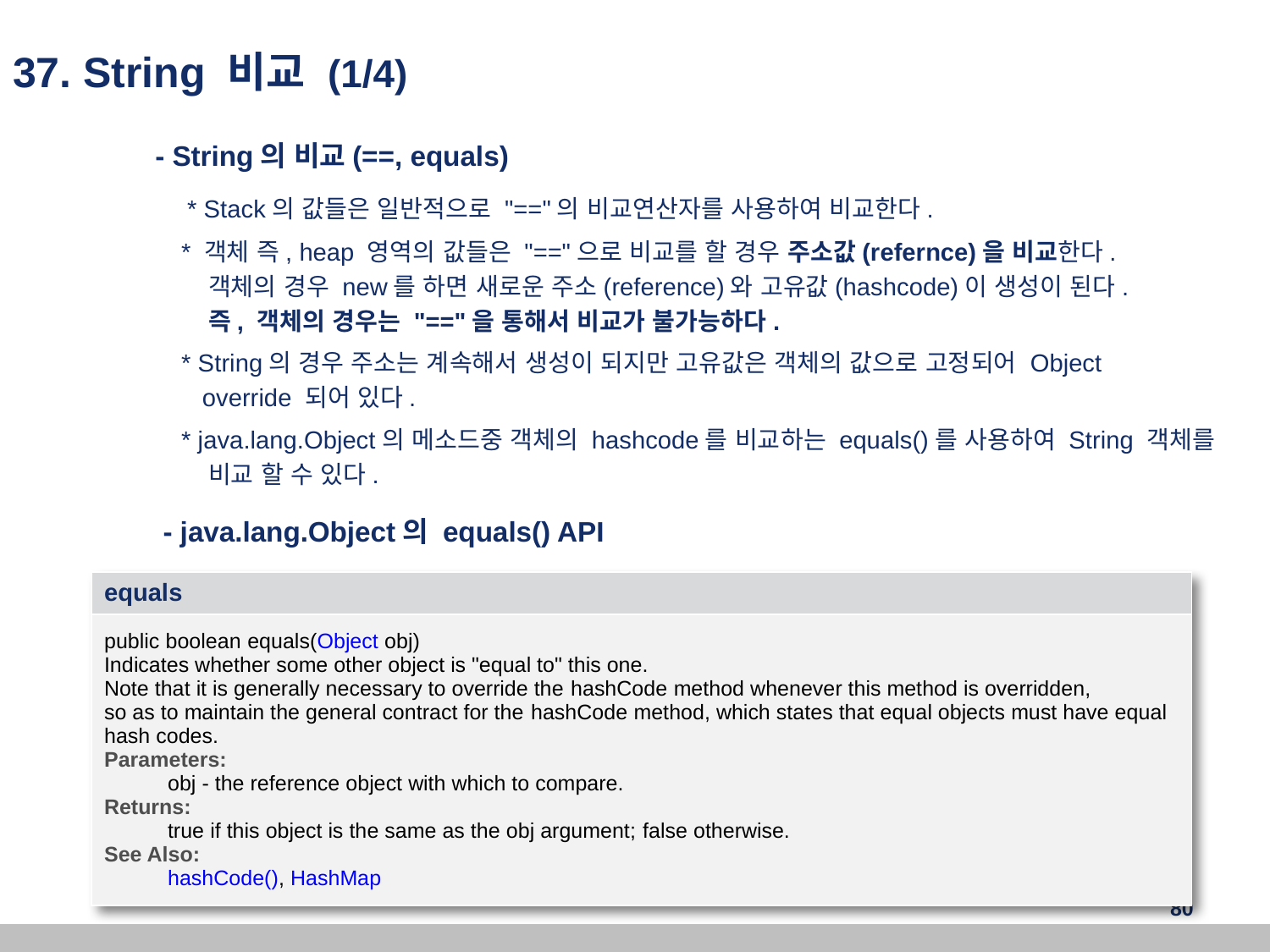

37. String 비교 (1/4)
  - String의 비교(==, equals)

	* Stack의 값들은 일반적으로 "=="의 비교연산자를 사용하여 비교한다.

      * 객체 즉, heap 영역의 값들은 "=="으로 비교를 할 경우 주소값(refernce)을 비교한다.
         객체의 경우 new를 하면 새로운 주소(reference)와 고유값(hashcode)이 생성이 된다.
         즉, 객체의 경우는 "=="을 통해서 비교가 불가능하다.

      * String의 경우 주소는 계속해서 생성이 되지만 고유값은 객체의 값으로 고정되어 Object
         override 되어 있다.

      * java.lang.Object의 메소드중 객체의 hashcode를 비교하는 equals()를 사용하여 String 객체를
         비교 할 수 있다.

   - java.lang.Object의 equals() API

| equals |
| --- |
| public boolean equals(Object obj) Indicates whether some other object is "equal to" this one. Note that it is generally necessary to override the hashCode method whenever this method is overridden, so as to maintain the general contract for the hashCode method, which states that equal objects must have equal hash codes. Parameters: obj - the reference object with which to compare. Returns: true if this object is the same as the obj argument; false otherwise. See Also: hashCode(), HashMap |
80